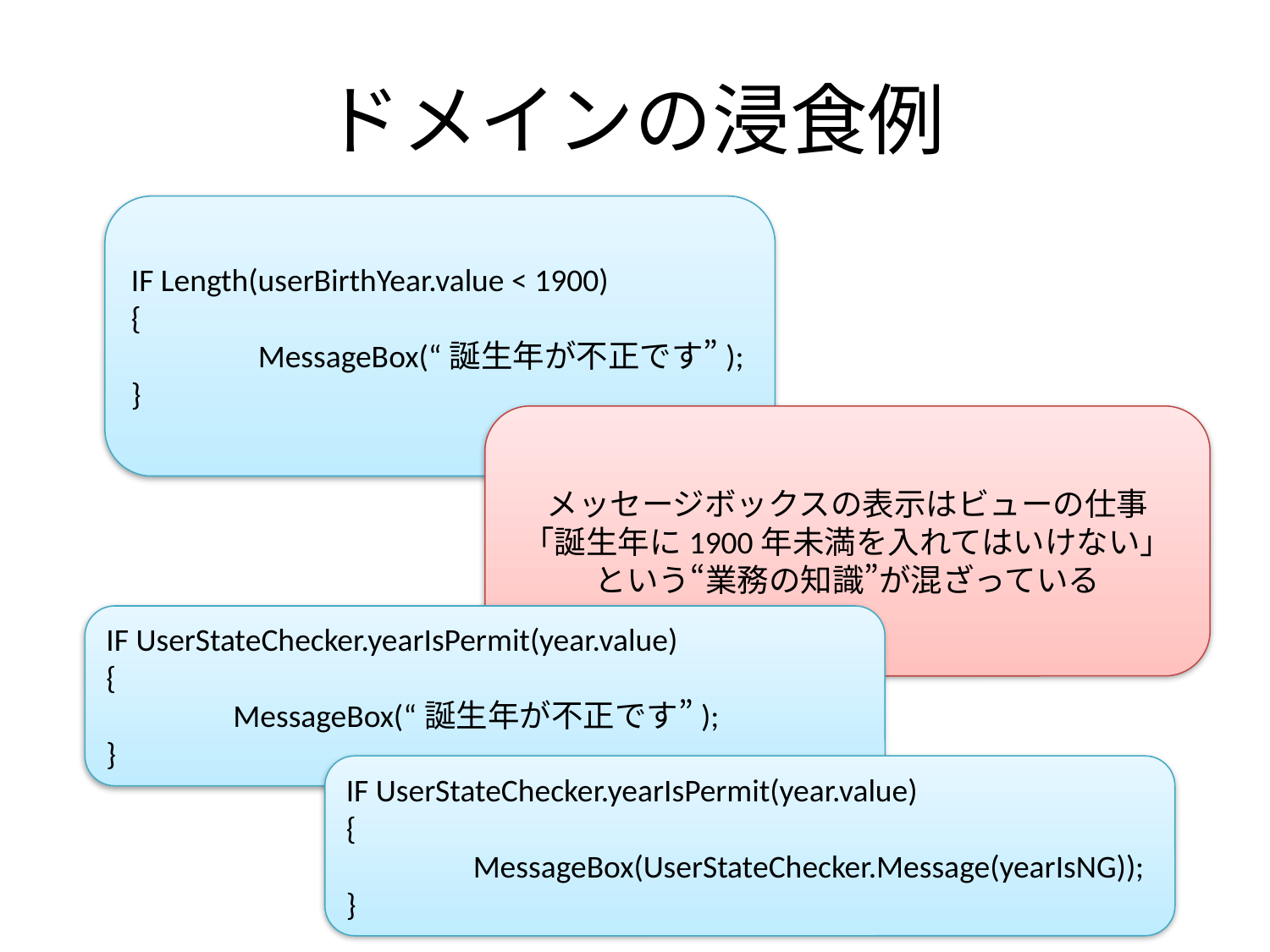

# ドメインの浸食例
IF Length(userBirthYear.value < 1900)
{
	MessageBox(“誕生年が不正です”);
}
メッセージボックスの表示はビューの仕事
「誕生年に1900年未満を入れてはいけない」
という“業務の知識”が混ざっている
IF UserStateChecker.yearIsPermit(year.value)
{
	MessageBox(“誕生年が不正です”);
}
IF UserStateChecker.yearIsPermit(year.value)
{
	MessageBox(UserStateChecker.Message(yearIsNG));
}